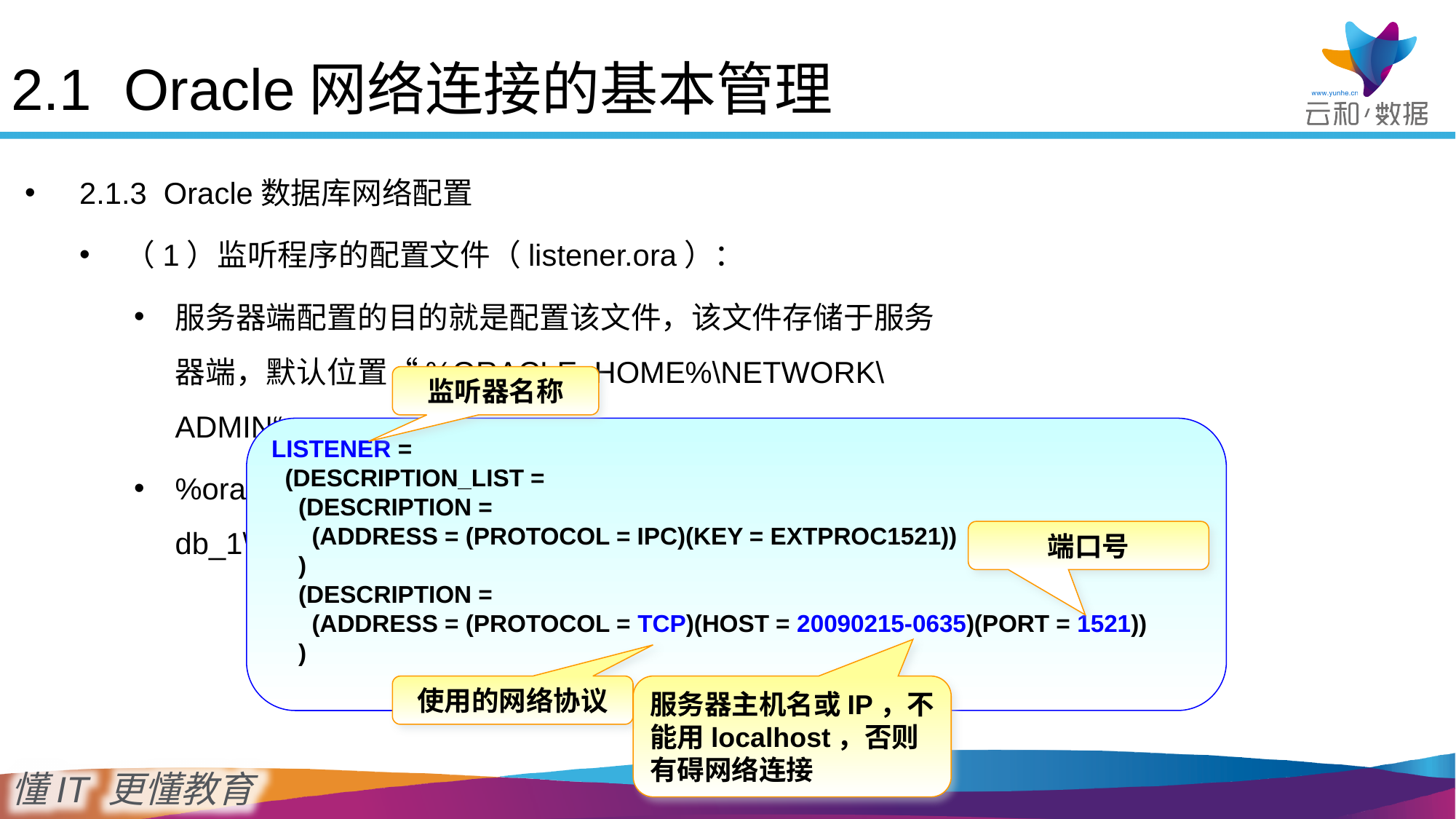

# 2.1  Oracle网络连接的基本管理
2.1.3  Oracle数据库网络配置
（1）监听程序的配置文件（listener.ora）：
服务器端配置的目的就是配置该文件，该文件存储于服务器端，默认位置“%ORACLE_HOME%\NETWORK\ADMIN“。
%oracle_home%=D:\app\Administrator\product\11.1.0\db_1\
监听器名称
LISTENER =
  (DESCRIPTION_LIST =
    (DESCRIPTION =
      (ADDRESS = (PROTOCOL = IPC)(KEY = EXTPROC1521))
    )
    (DESCRIPTION =
      (ADDRESS = (PROTOCOL = TCP)(HOST = 20090215-0635)(PORT = 1521))
    )

端口号
服务器主机名或IP，不能用localhost，否则有碍网络连接
使用的网络协议